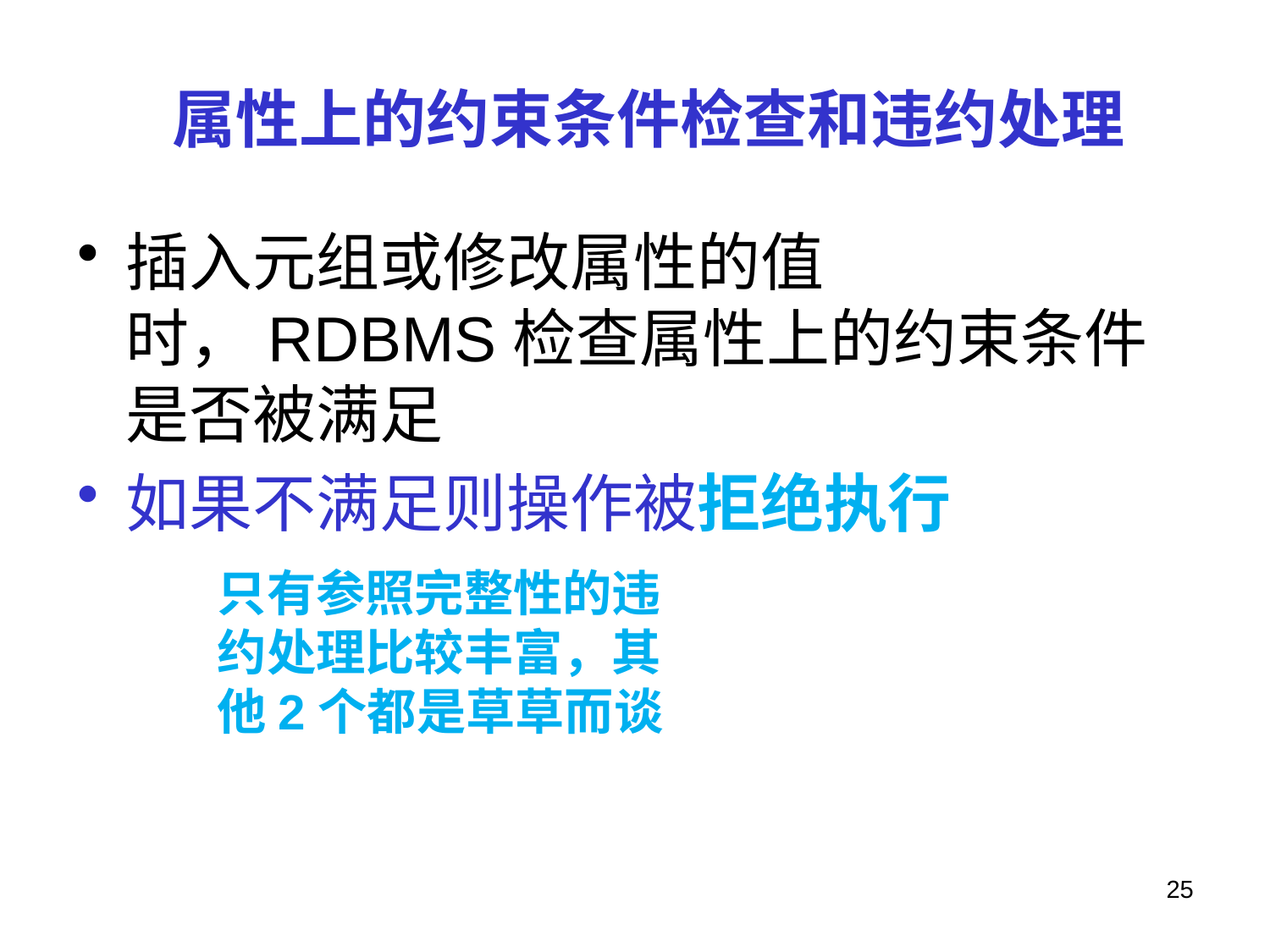

# 属性上的约束条件检查和违约处理
插入元组或修改属性的值时，RDBMS检查属性上的约束条件是否被满足
如果不满足则操作被拒绝执行

只有参照完整性的违约处理比较丰富，其他2个都是草草而谈
25